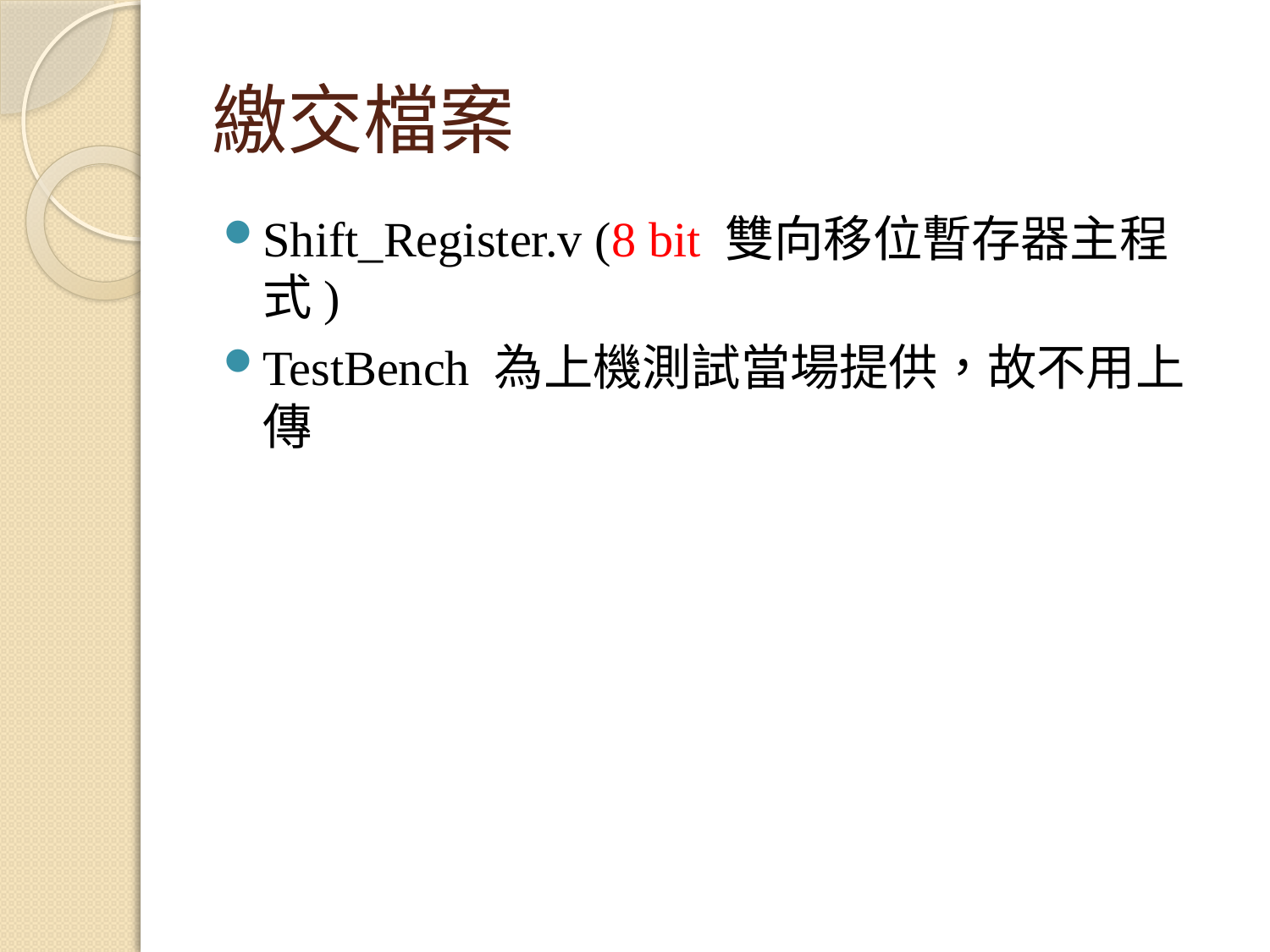

# 繳交檔案
Shift_Register.v (8 bit 雙向移位暫存器主程式)
TestBench 為上機測試當場提供，故不用上傳